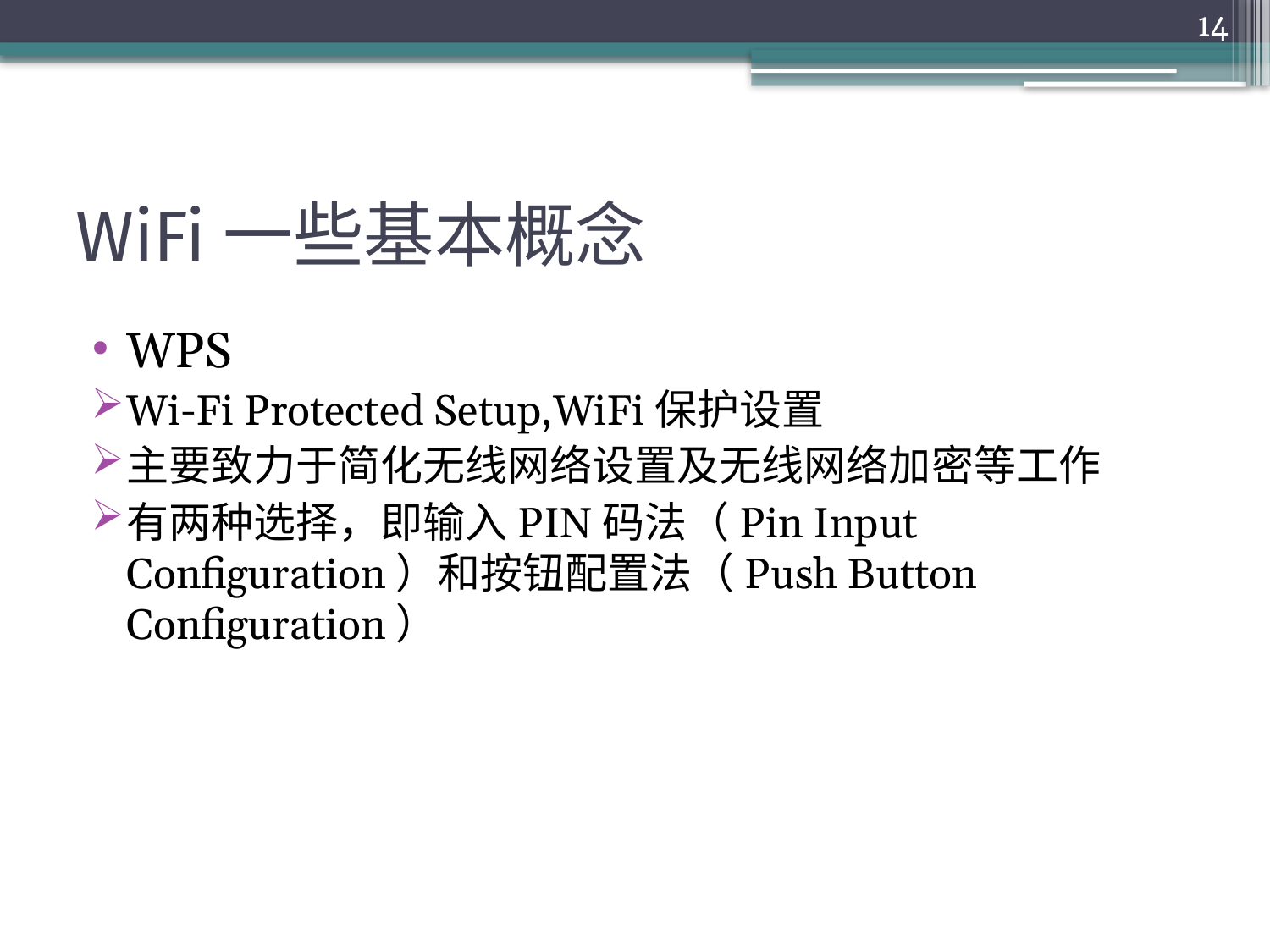

14
# WiFi一些基本概念
WPS
Wi-Fi Protected Setup,WiFi保护设置
主要致力于简化无线网络设置及无线网络加密等工作
有两种选择，即输入PIN码法（Pin Input Configuration）和按钮配置法（Push Button Configuration）